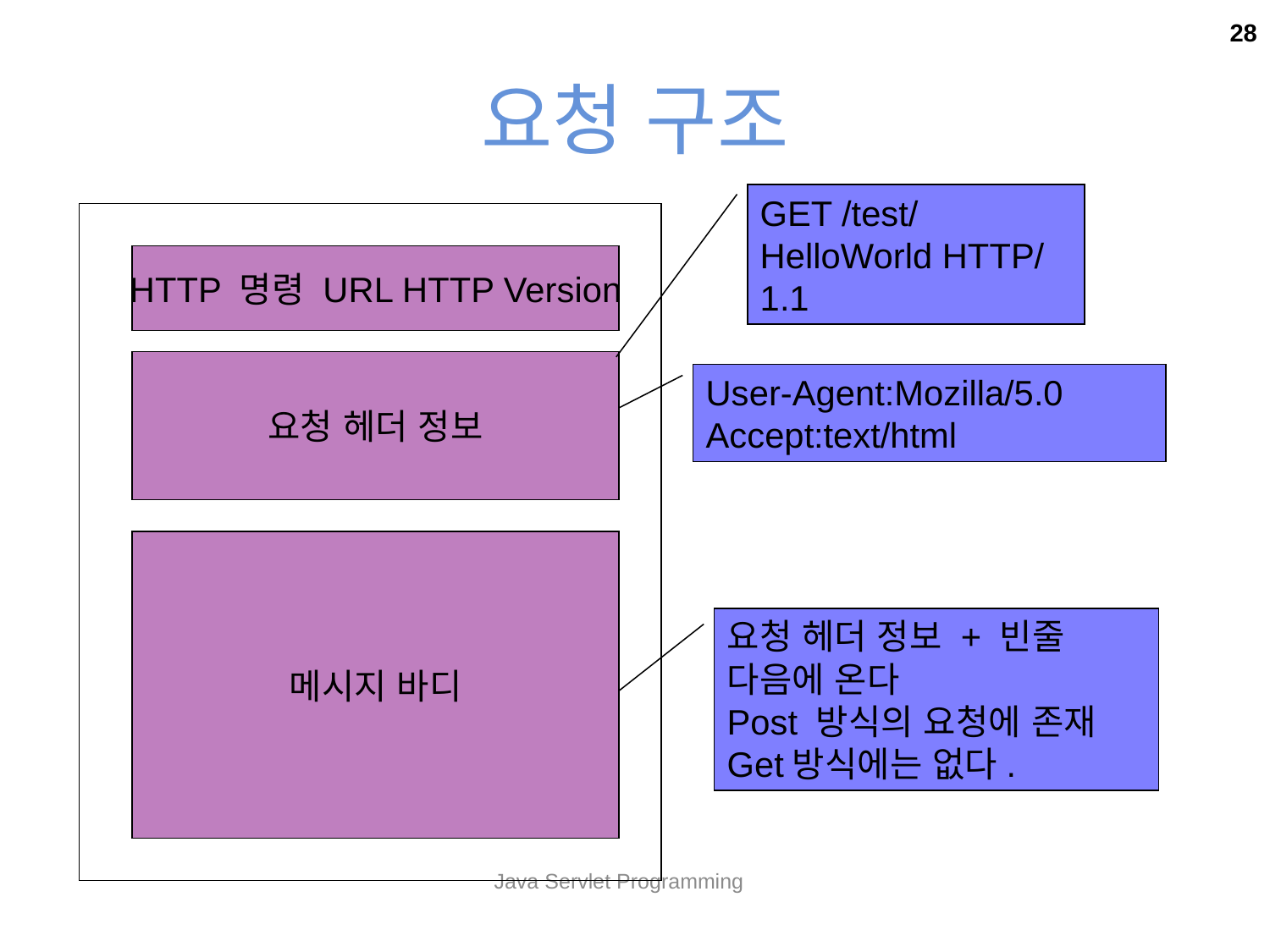

28
# 요청 구조
GET /test/HelloWorld HTTP/1.1

HTTP 명령 URL HTTP Version
요청 헤더 정보
User-Agent:Mozilla/5.0
Accept:text/html
메시지 바디
요청 헤더 정보 + 빈줄 다음에 온다
Post 방식의 요청에 존재 Get방식에는 없다.
Java Servlet Programming